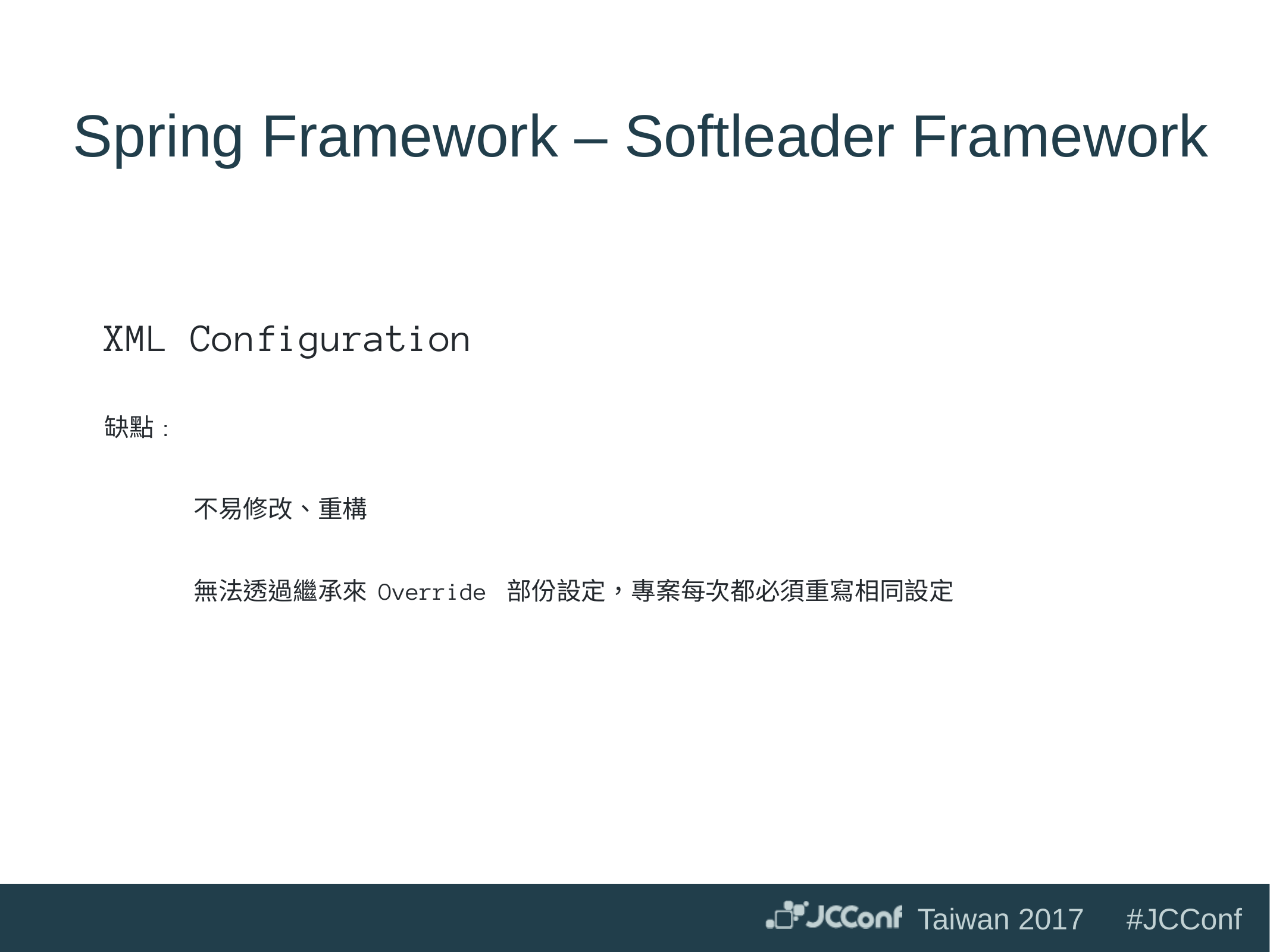

# Spring Framework – Softleader Framework

XML Configuration
缺點:
	不易修改、重構
	無法透過繼承來 Override 部份設定，專案每次都必須重寫相同設定